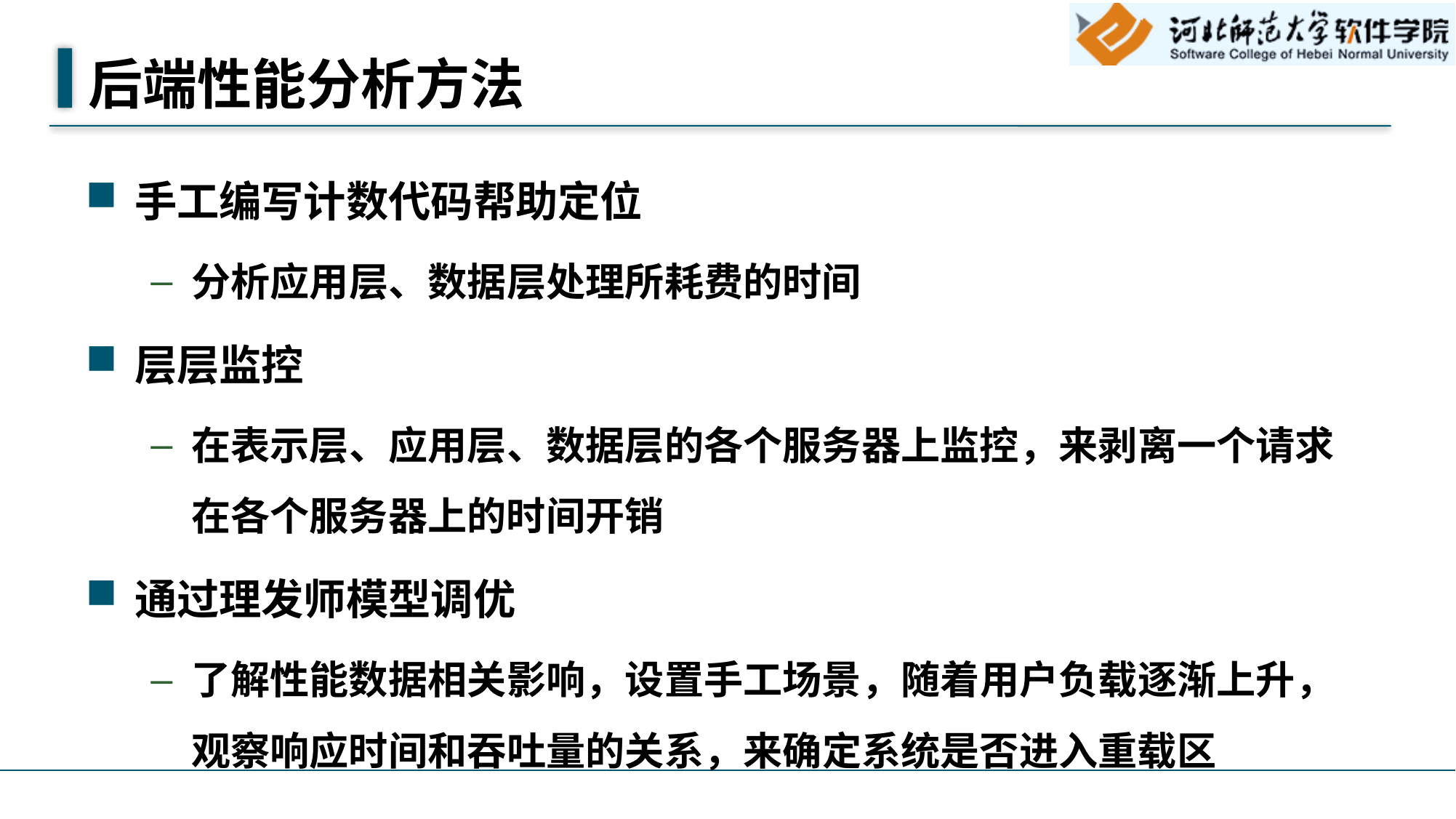

# 后端性能分析方法
手工编写计数代码帮助定位
分析应用层、数据层处理所耗费的时间
层层监控
在表示层、应用层、数据层的各个服务器上监控，来剥离一个请求在各个服务器上的时间开销
通过理发师模型调优
了解性能数据相关影响，设置手工场景，随着用户负载逐渐上升，观察响应时间和吞吐量的关系，来确定系统是否进入重载区